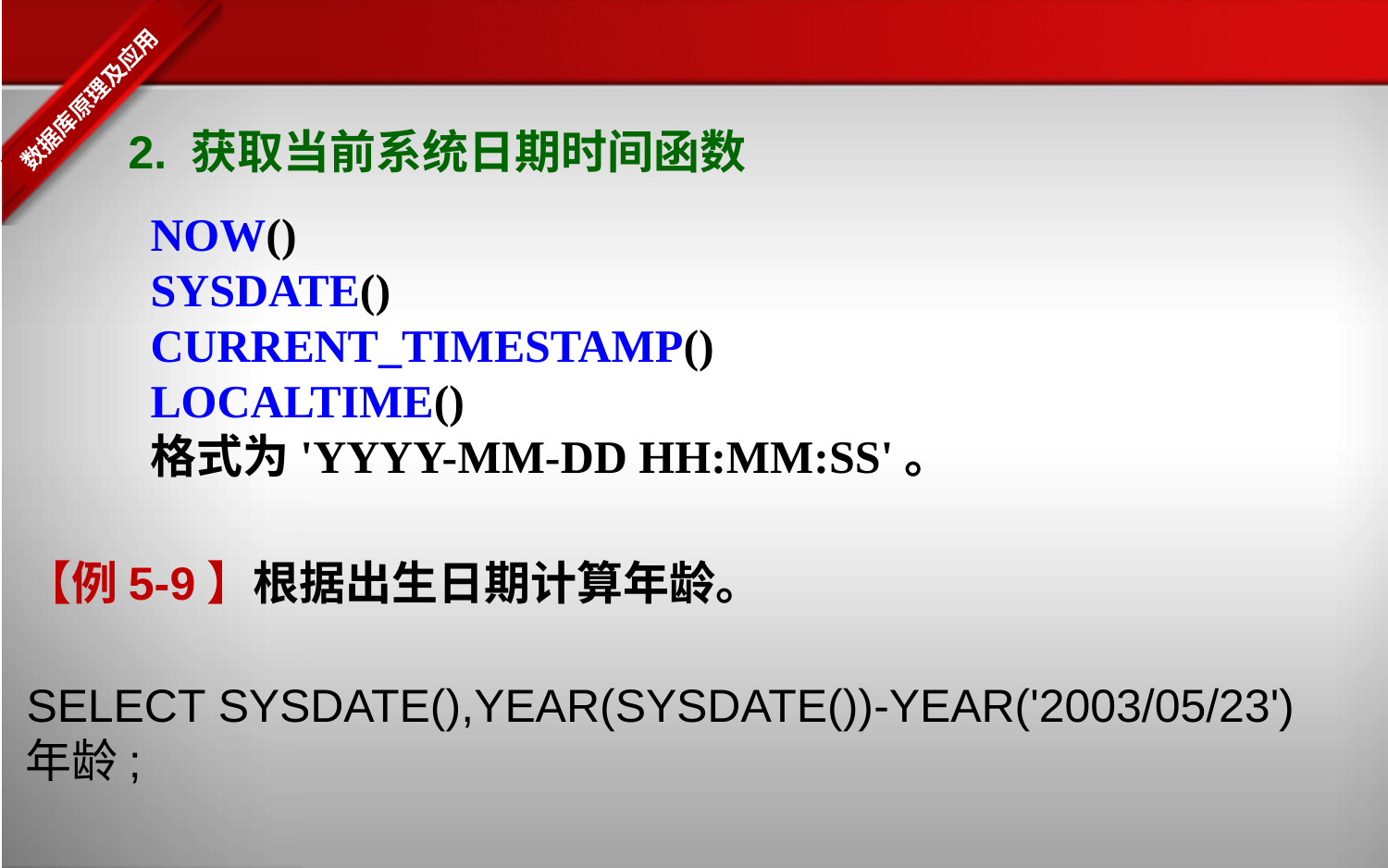

2. 获取当前系统日期时间函数
NOW()
SYSDATE()
CURRENT_TIMESTAMP()
LOCALTIME()
格式为'YYYY-MM-DD HH:MM:SS'。
【例5-9】根据出生日期计算年龄。
SELECT SYSDATE(),YEAR(SYSDATE())-YEAR('2003/05/23') 年龄;